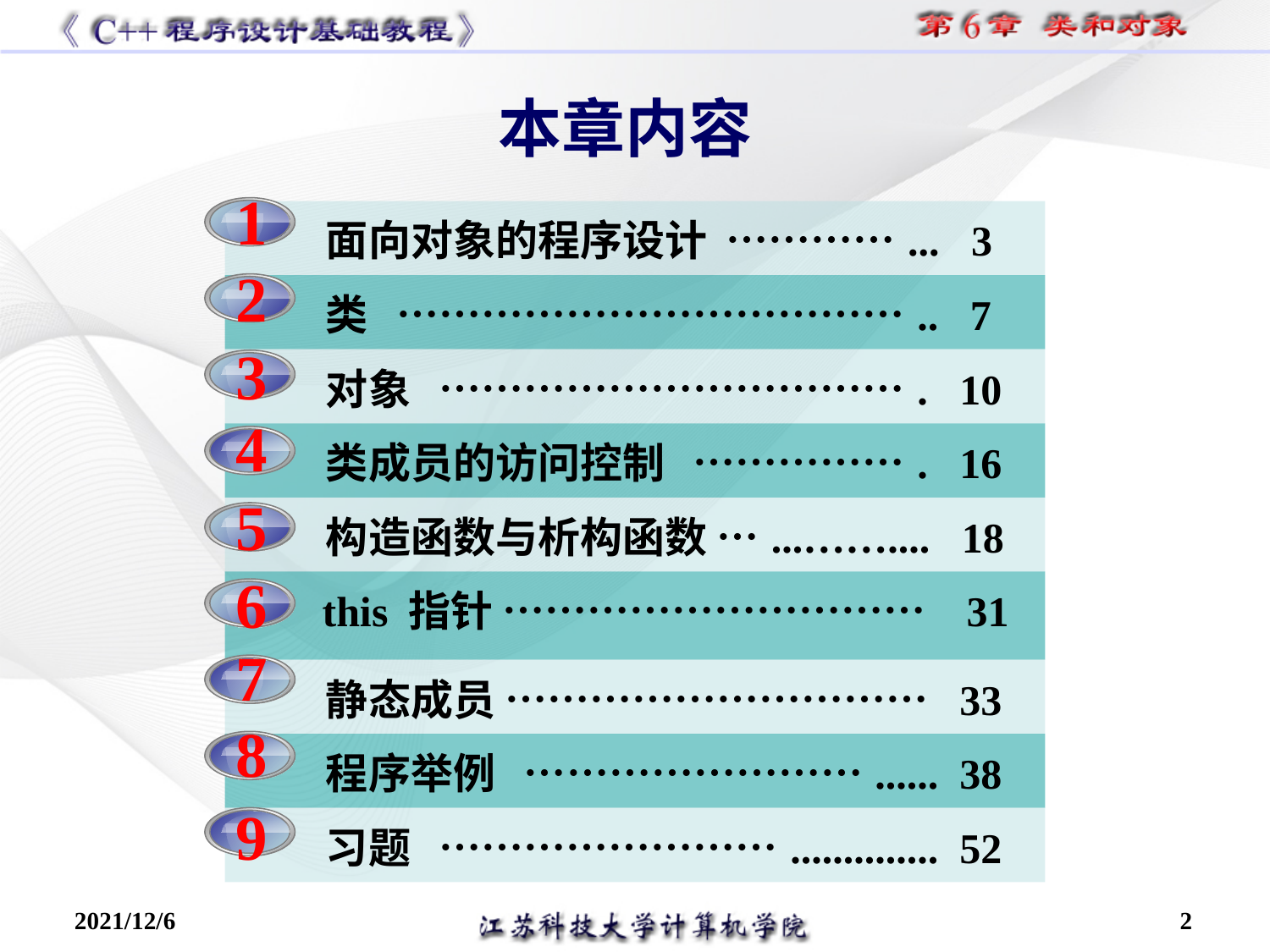

# 本章内容

1
| 面向对象的程序设计 …………... 3 |
| --- |
| 类 ……………………………….. 7 |
| 对象 ……………………………. 10 |
| 类成员的访问控制 ……………. 16 |
| 构造函数与析构函数 …...…….... 18 |
| this 指针 ………………………… 31 |
| 静态成员 ………………………… 33 |
| 程序举例 ……………………...... 38 |
| 习题 …………………….............. 52 |

2

3

4

5

6

7

8

9